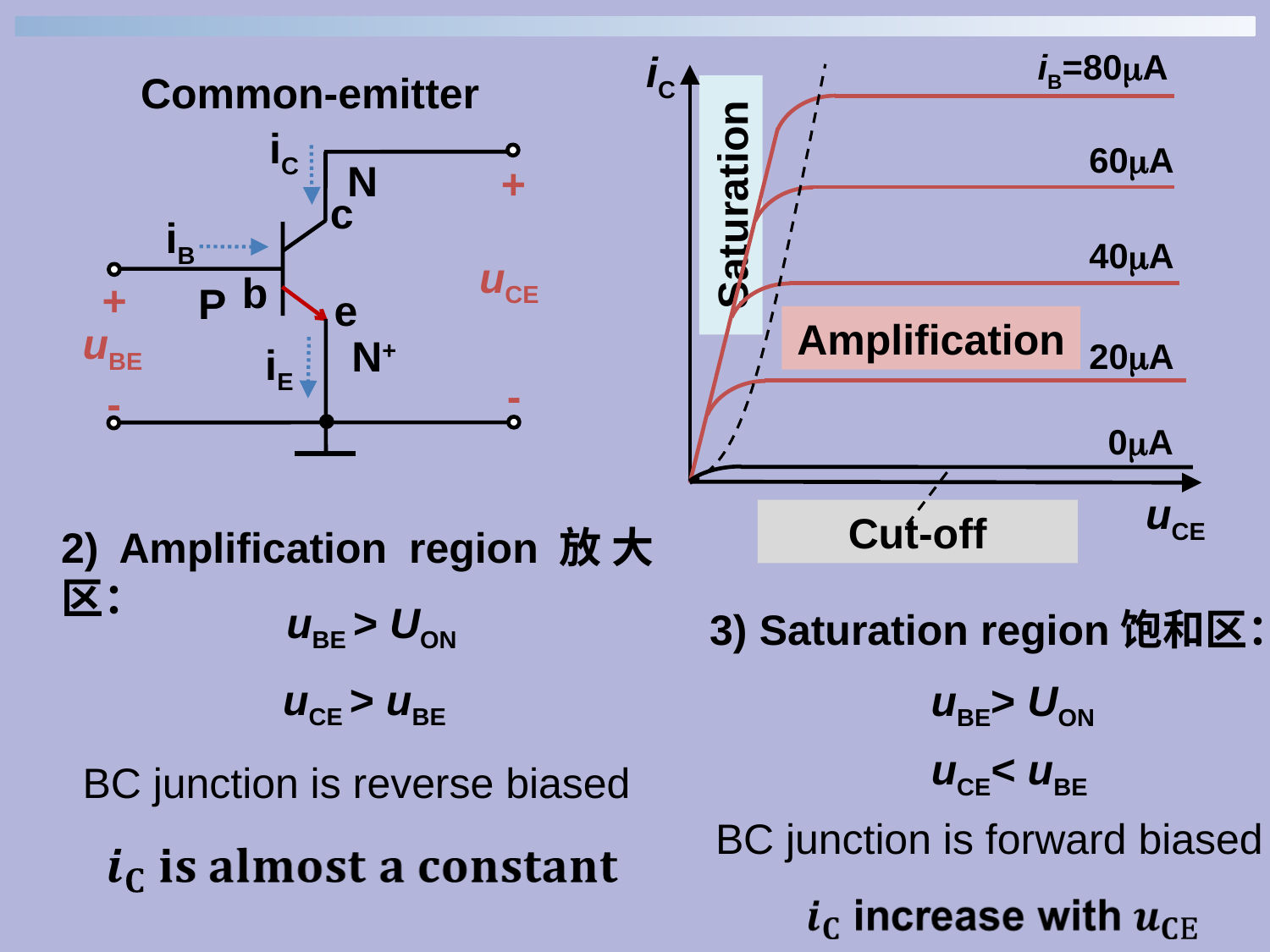

iB=80μA
iC
uCE

60μA

40μA

20μA

0μA

Cut-off
Common-emitter
iC

c
b
e
iE

iB
uCE
+
uBE
-
+

-

N
P
N+
Saturation
Amplification
2) Amplification region放大区：
uBE > UON
uCE > uBE
BC junction is reverse biased

3) Saturation region饱和区：
uBE> UON
uCE< uBE
BC junction is forward biased